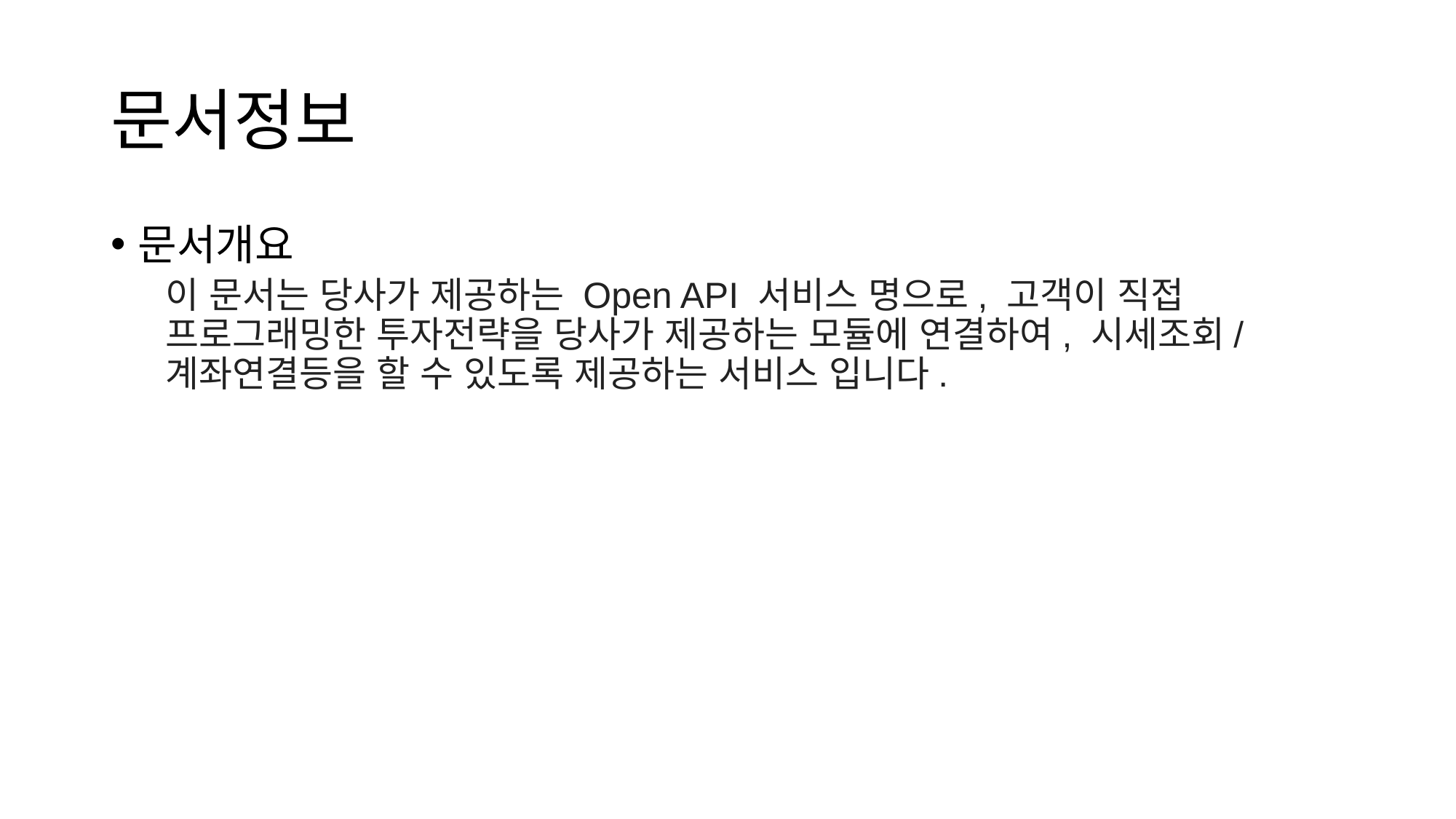

# 문서정보
문서개요
이 문서는 당사가 제공하는 Open API 서비스 명으로, 고객이 직접 프로그래밍한 투자전략을 당사가 제공하는 모듈에 연결하여, 시세조회/계좌연결등을 할 수 있도록 제공하는 서비스 입니다.